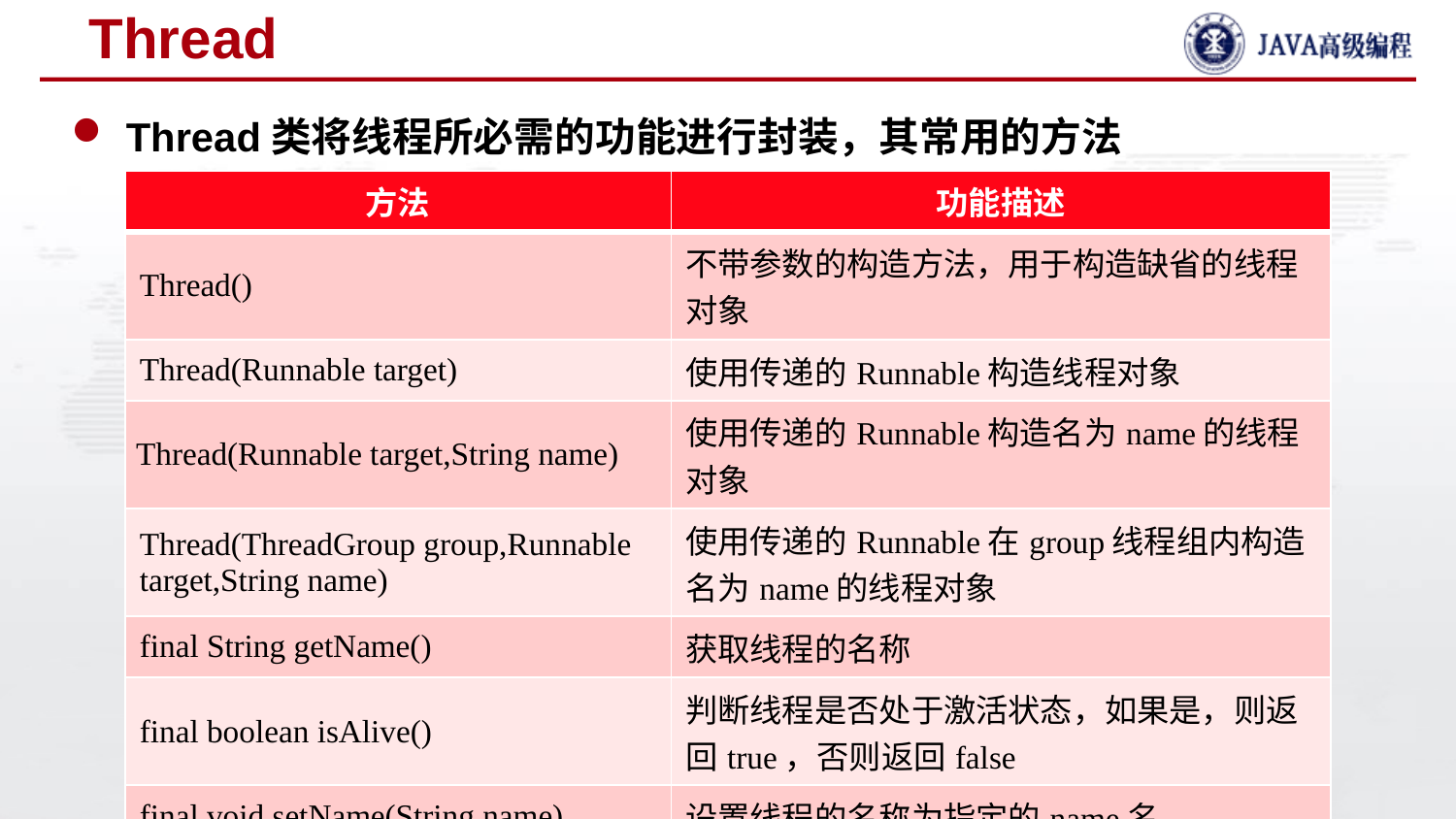

# Thread
Thread类将线程所必需的功能进行封装，其常用的方法
| 方法 | 功能描述 |
| --- | --- |
| Thread() | 不带参数的构造方法，用于构造缺省的线程对象 |
| Thread(Runnable target) | 使用传递的Runnable构造线程对象 |
| Thread(Runnable target,String name) | 使用传递的Runnable构造名为name的线程对象 |
| Thread(ThreadGroup group,Runnable target,String name) | 使用传递的Runnable在group线程组内构造名为name的线程对象 |
| final String getName() | 获取线程的名称 |
| final boolean isAlive() | 判断线程是否处于激活状态，如果是，则返回true，否则返回false |
| final void setName(String name) | 设置线程的名称为指定的name名 |
| long getId() | 获取线程 |